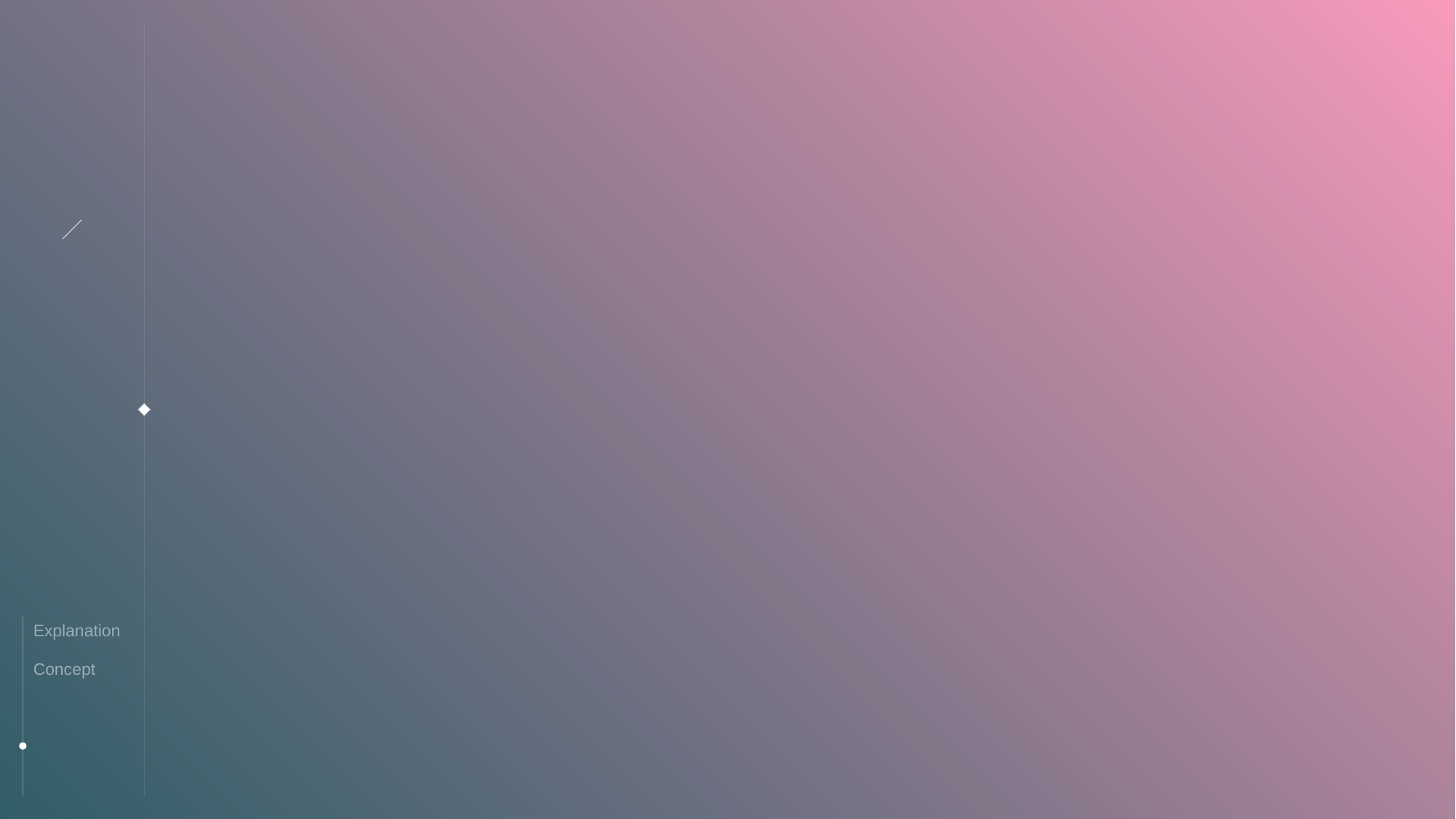

# 3. 추가 기능
 - 아기는 원하는 것이 있으면 울음을 먼저 터트리는데 그 우는 아기의 표정에도 원하는 것 마다의 미세한 차이가 있는데, AWS recognition 기술을 사용하여 알아내서 자동으로 그 아이가 무엇을 원하는지 판별할 수 있도록 한다(배고픔, 졸림, 화장실가고 싶을 때 등).
Explanation
Concept
Function
Practicality
Problem

5